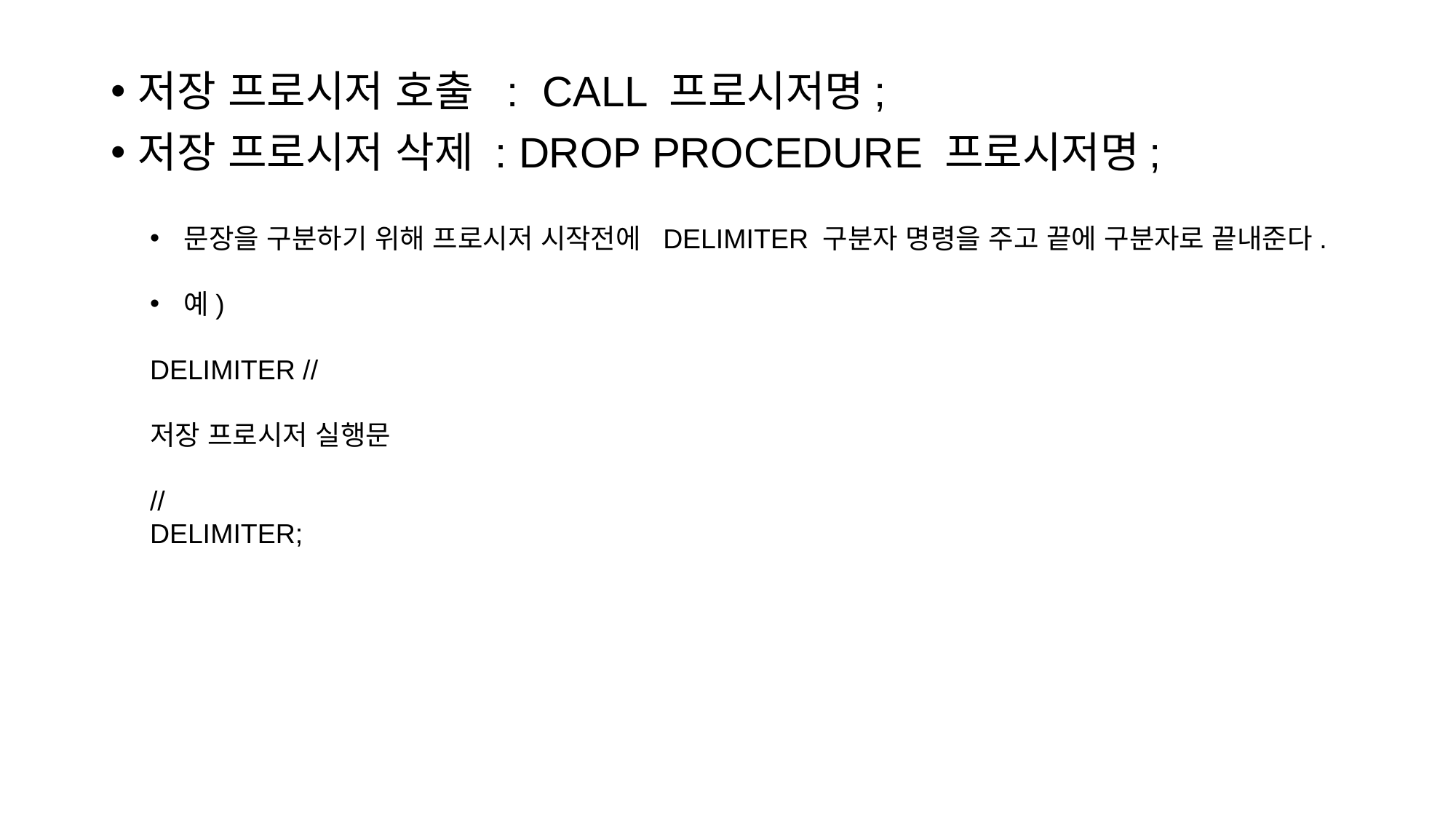

저장 프로시저 호출  :  CALL 프로시저명;
저장 프로시저 삭제 : DROP PROCEDURE 프로시저명;
문장을 구분하기 위해 프로시저 시작전에  DELIMITER 구분자 명령을 주고 끝에 구분자로 끝내준다.

예)

DELIMITER //

저장 프로시저 실행문

//
DELIMITER;